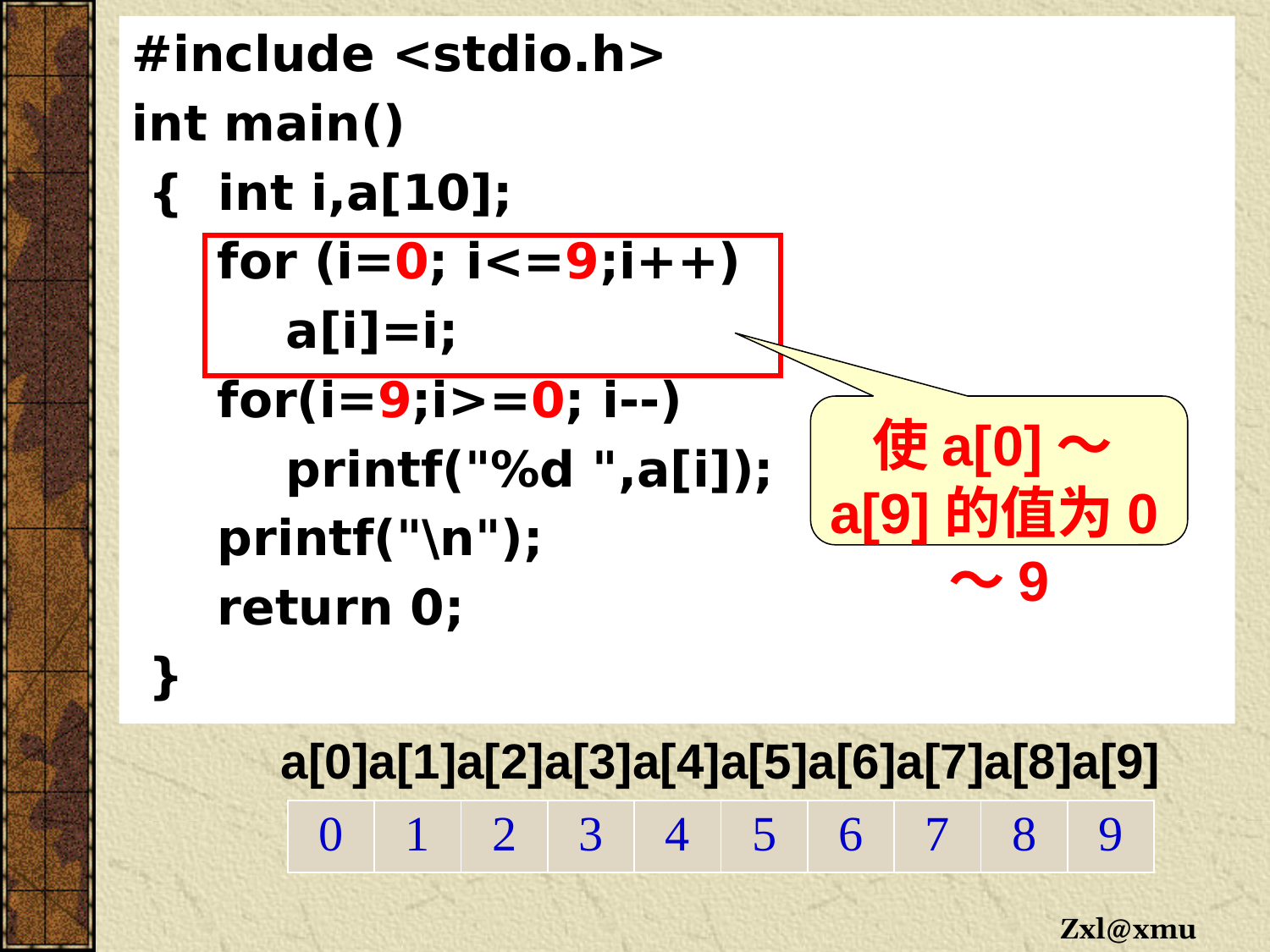

#include <stdio.h>
int main()
 {  int i,a[10];
     for (i=0; i<=9;i++)
         a[i]=i;
     for(i=9;i>=0; i--)
         printf("%d ",a[i]);
     printf("\n");
     return 0;
 }

使a[0]～a[9]的值为0～9
a[0]a[1]a[2]a[3]a[4]a[5]a[6]a[7]a[8]a[9]
| 0 | 1 | 2 | 3 | 4 | 5 | 6 | 7 | 8 | 9 |
| --- | --- | --- | --- | --- | --- | --- | --- | --- | --- |